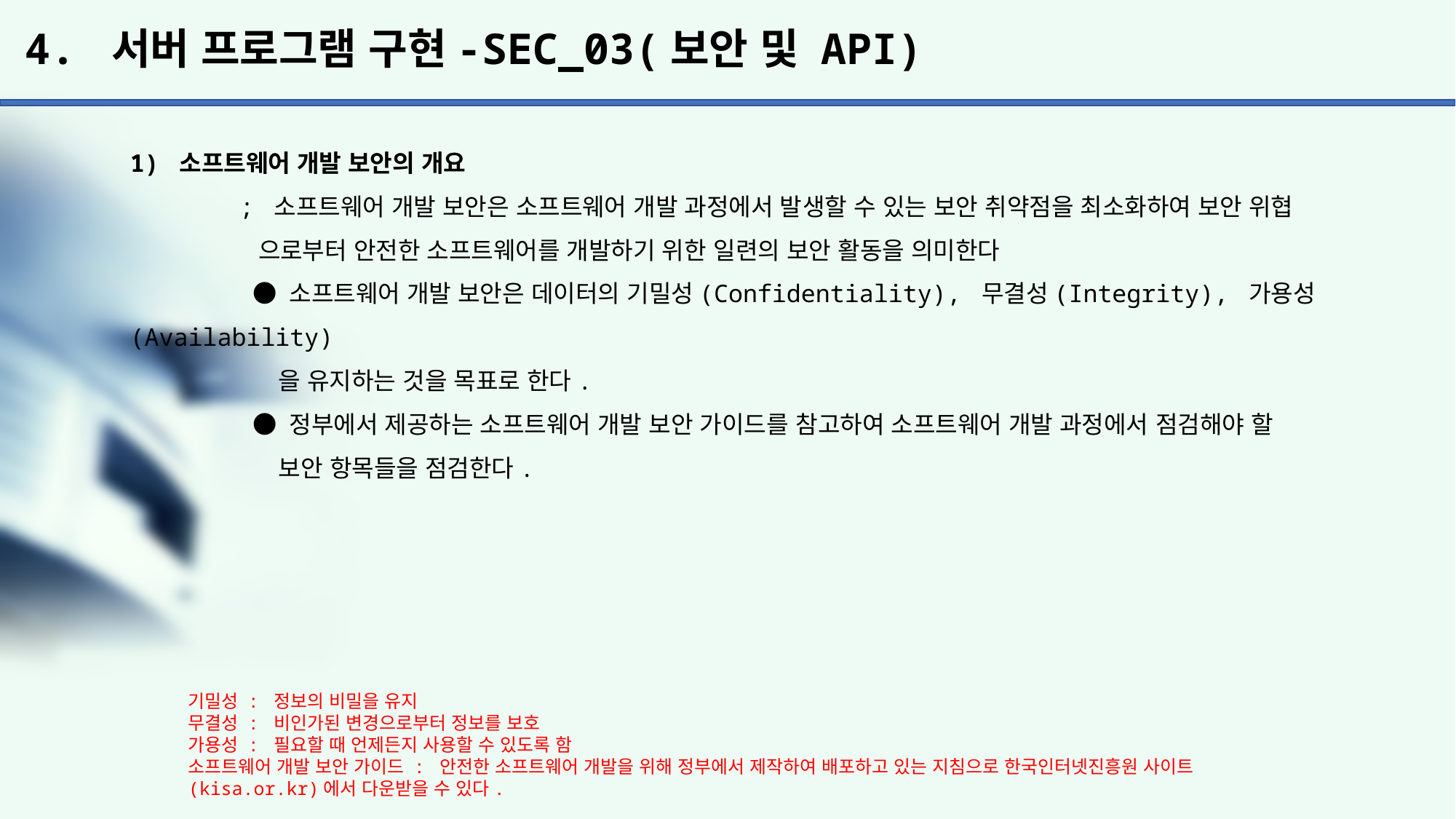

# 4. 서버 프로그램 구현-SEC_03(보안 및 API)
1) 소프트웨어 개발 보안의 개요
	; 소프트웨어 개발 보안은 소프트웨어 개발 과정에서 발생할 수 있는 보안 취약점을 최소화하여 보안 위협
	  으로부터 안전한 소프트웨어를 개발하기 위한 일련의 보안 활동을 의미한다
	  ● 소프트웨어 개발 보안은 데이터의 기밀성(Confidentiality), 무결성(Integrity), 가용성(Availability)
	     을 유지하는 것을 목표로 한다.
	  ● 정부에서 제공하는 소프트웨어 개발 보안 가이드를 참고하여 소프트웨어 개발 과정에서 점검해야 할
	     보안 항목들을 점검한다.
기밀성 : 정보의 비밀을 유지
무결성 : 비인가된 변경으로부터 정보를 보호
가용성 : 필요할 때 언제든지 사용할 수 있도록 함
소프트웨어 개발 보안 가이드 : 안전한 소프트웨어 개발을 위해 정부에서 제작하여 배포하고 있는 지침으로 한국인터넷진흥원 사이트(kisa.or.kr)에서 다운받을 수 있다.